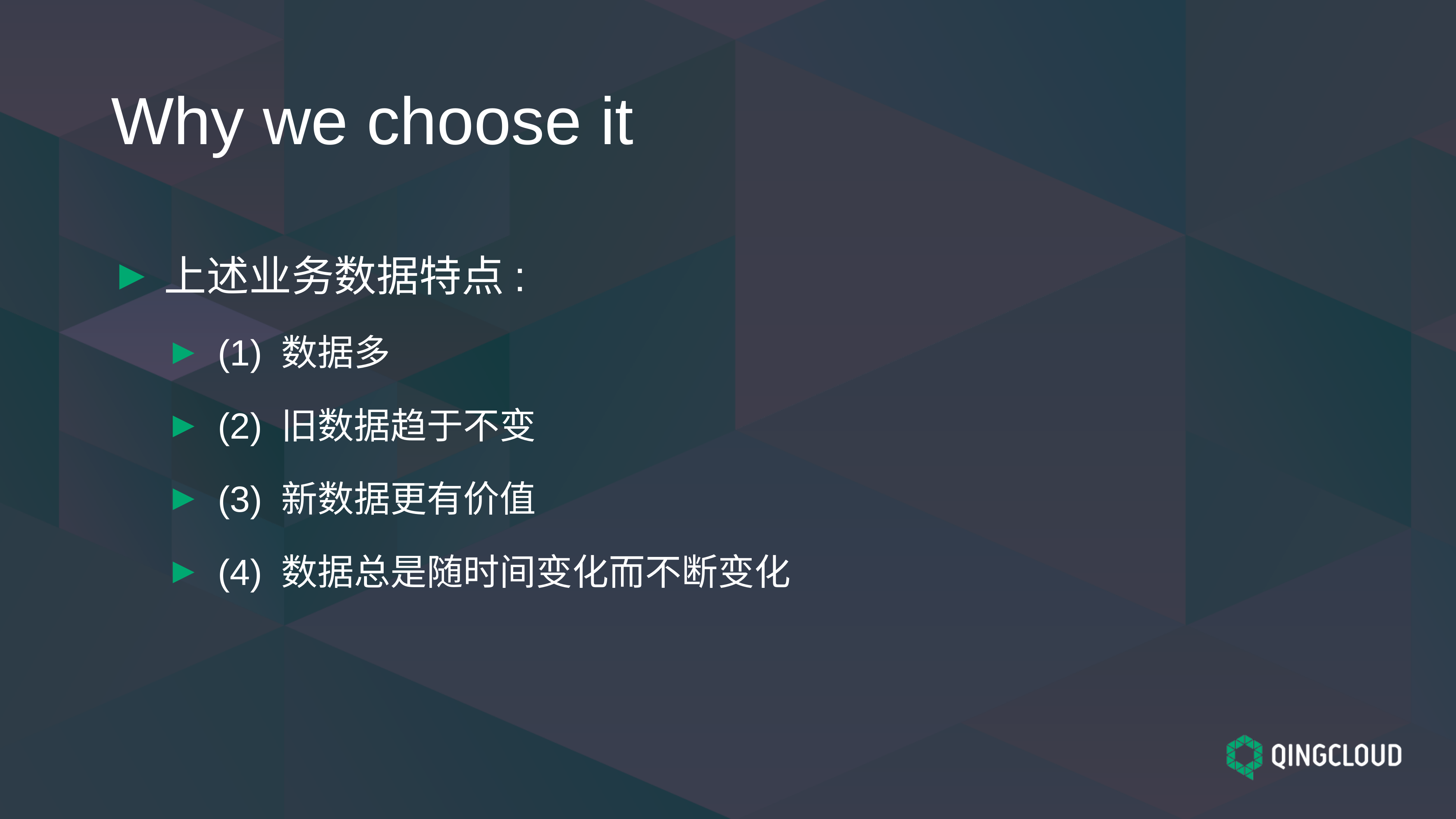

# Why we choose it
上述业务数据特点:
(1) 数据多
(2) 旧数据趋于不变
(3) 新数据更有价值
(4) 数据总是随时间变化而不断变化